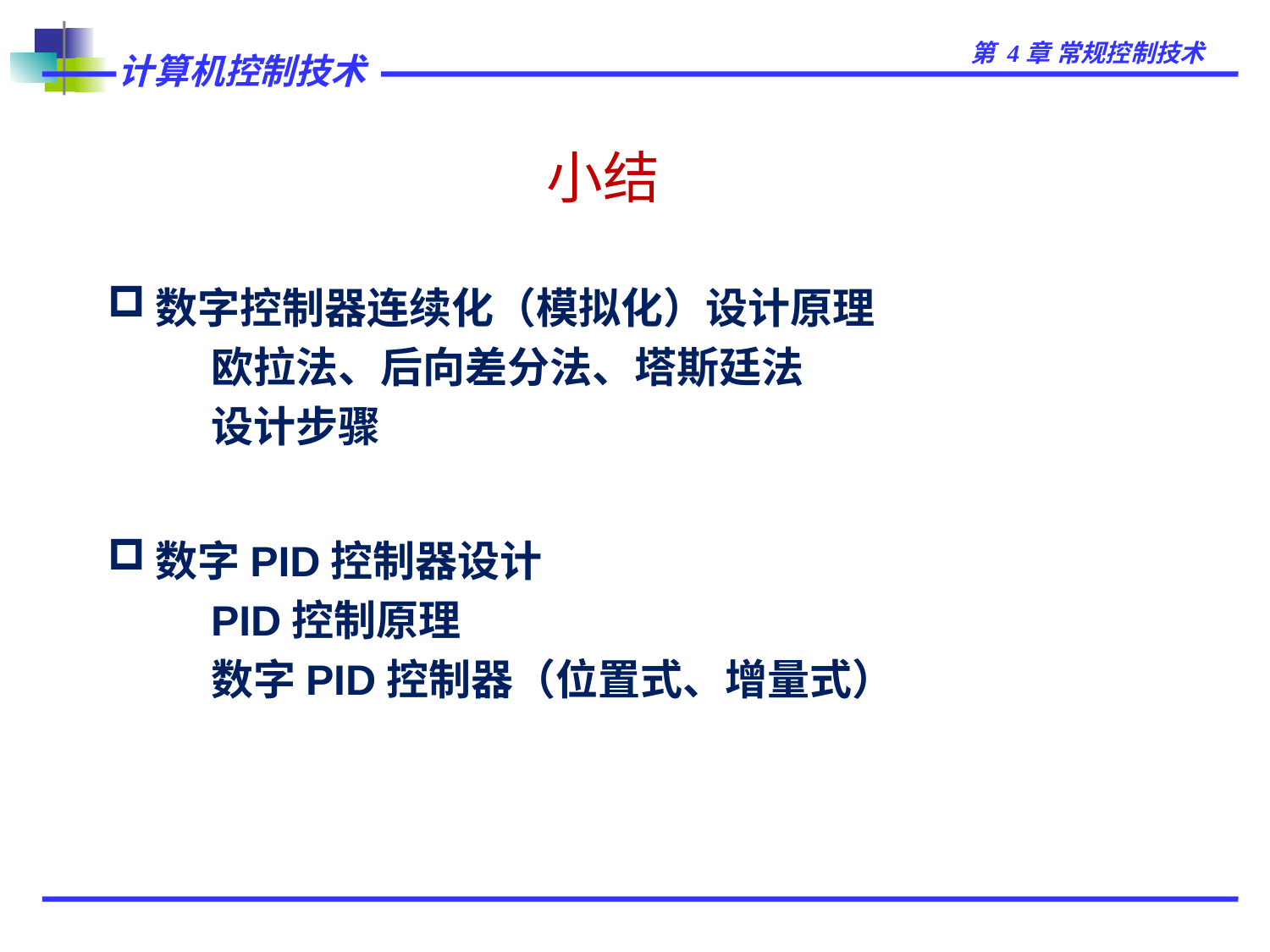

# 小结
数字控制器连续化（模拟化）设计原理
欧拉法、后向差分法、塔斯廷法
设计步骤

数字PID控制器设计
PID控制原理
数字PID控制器（位置式、增量式）